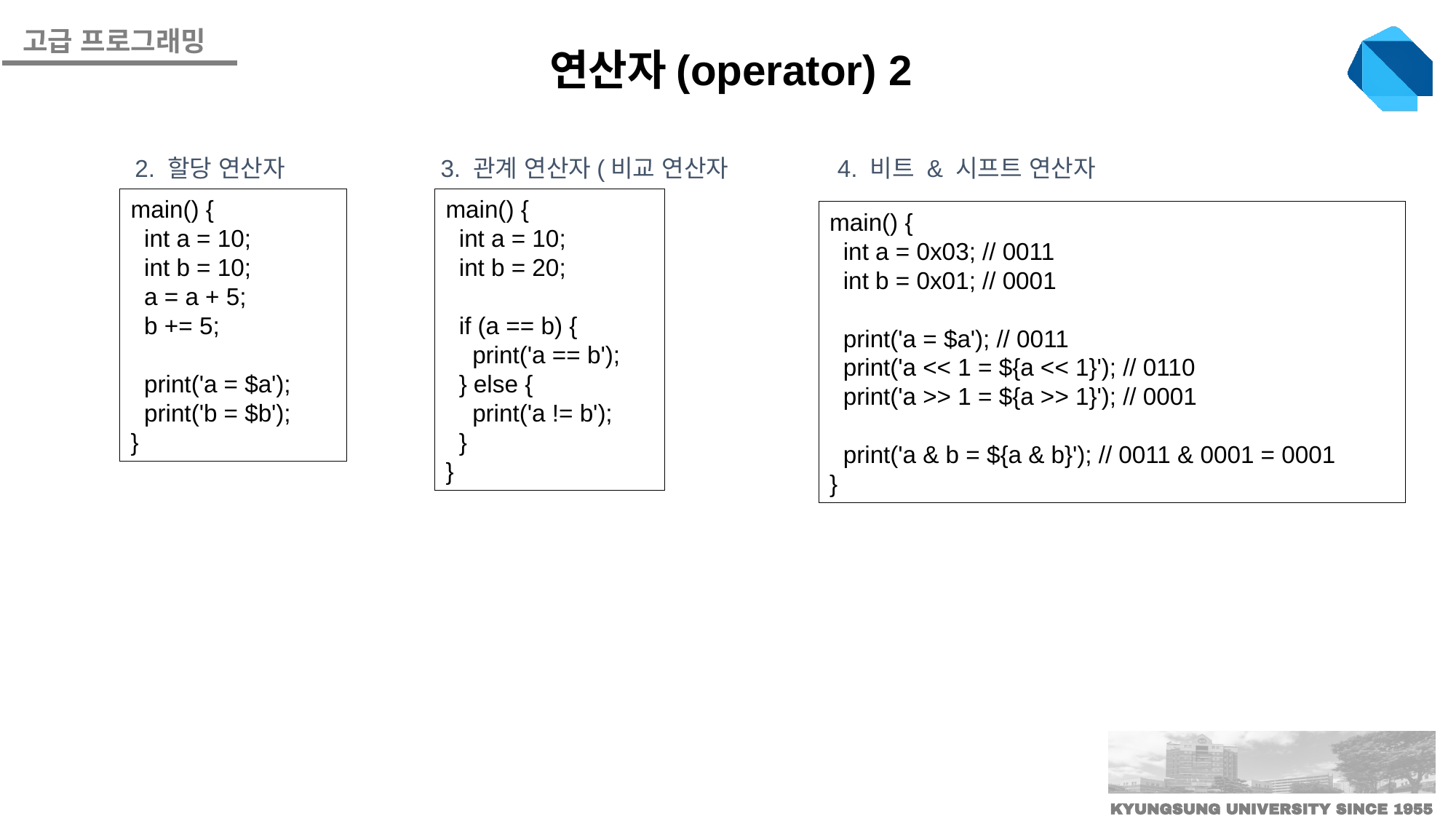

연산자(operator) 2
2. 할당 연산자
3. 관계 연산자(비교 연산자
4. 비트 & 시프트 연산자
main() {
  int a = 10;
  int b = 10;
  a = a + 5;
  b += 5;

  print('a = $a');
  print('b = $b');
}
main() {
  int a = 10;
  int b = 20;

  if (a == b) {
    print('a == b');
  } else {
    print('a != b');
  }
}
main() {
  int a = 0x03; // 0011
  int b = 0x01; // 0001

  print('a = $a'); // 0011
  print('a << 1 = ${a << 1}'); // 0110
  print('a >> 1 = ${a >> 1}'); // 0001

  print('a & b = ${a & b}'); // 0011 & 0001 = 0001
}